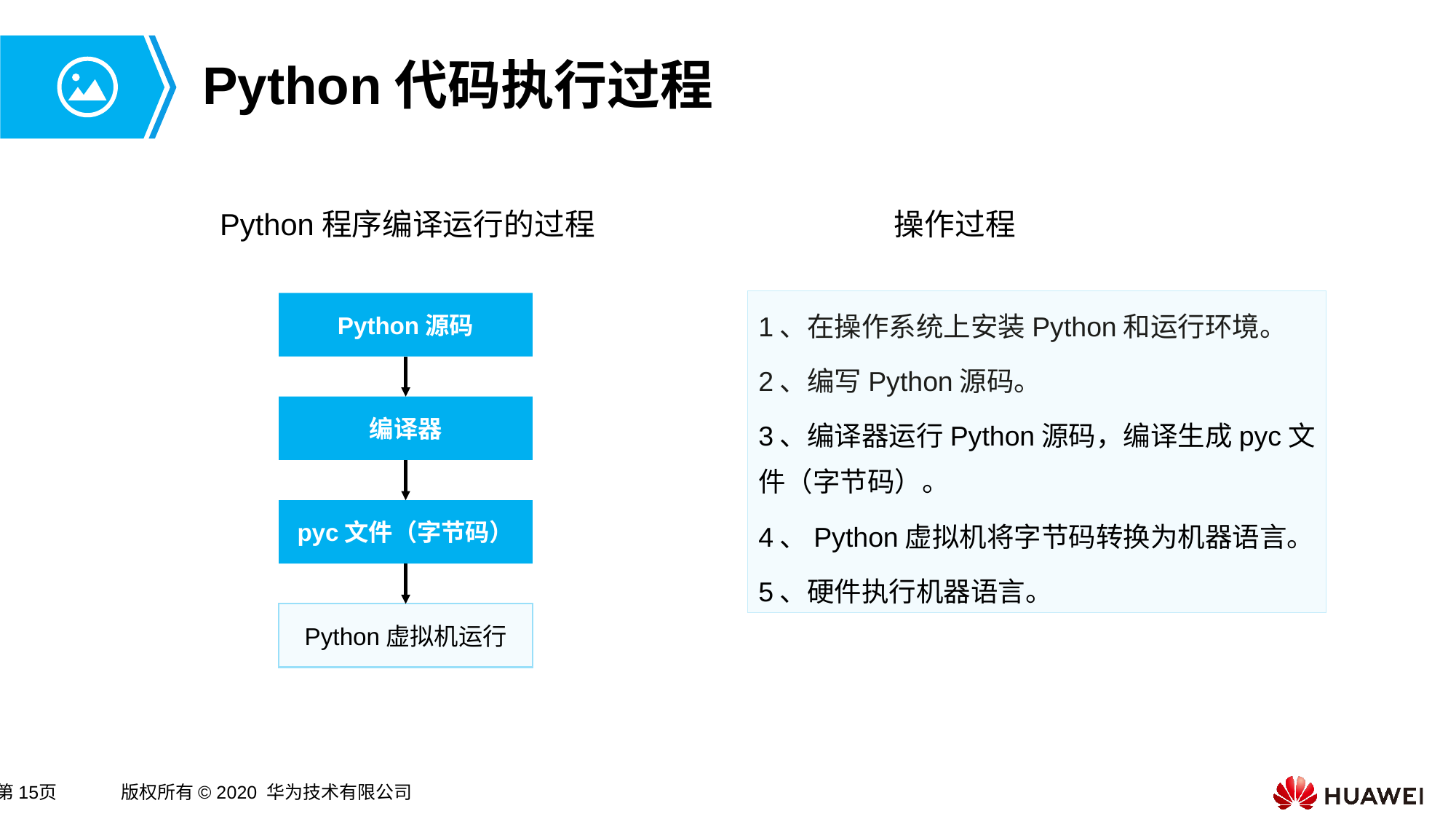

# Python代码执行过程
Python程序编译运行的过程
操作过程
1、在操作系统上安装Python和运行环境。
2、编写Python源码。
3、编译器运行Python源码，编译生成pyc文件（字节码）。
4、Python虚拟机将字节码转换为机器语言。
5、硬件执行机器语言。
Python源码
编译器
pyc文件（字节码）
Python虚拟机运行